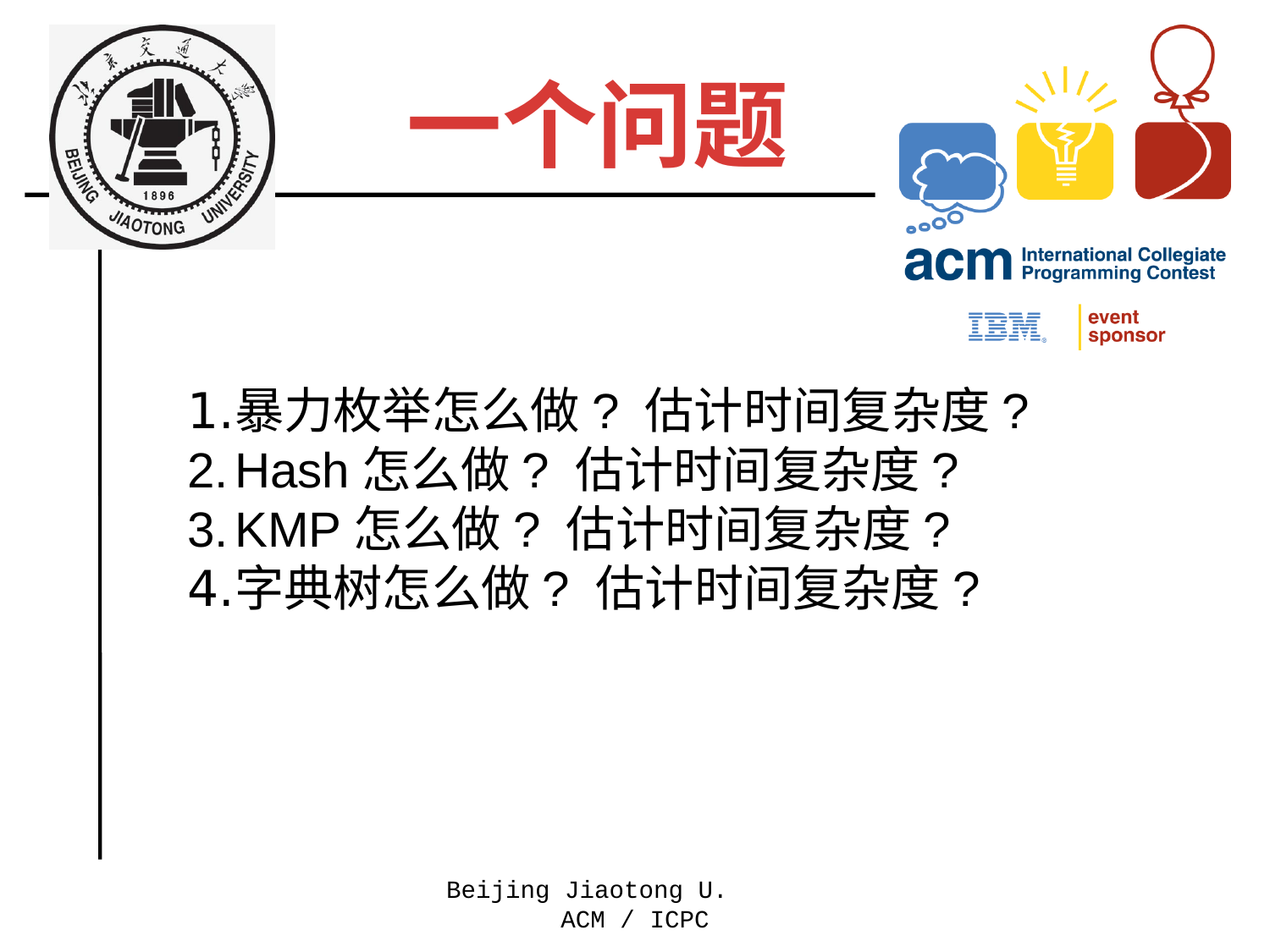

一个问题

暴力枚举怎么做? 估计时间复杂度?
Hash怎么做? 估计时间复杂度?
KMP怎么做? 估计时间复杂度?
字典树怎么做? 估计时间复杂度?